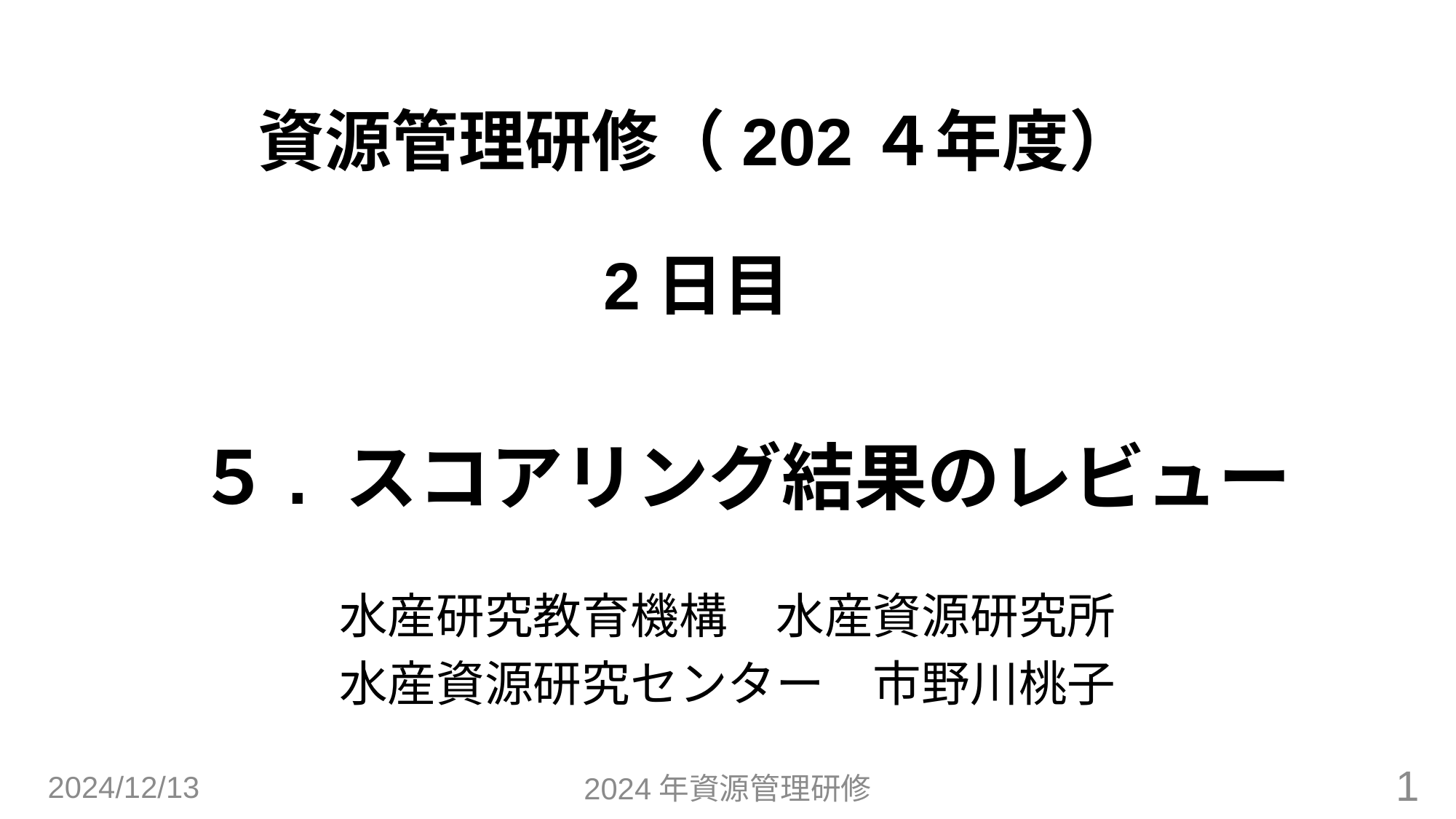

# 資源管理研修（202４年度） 2日目
５. スコアリング結果のレビュー
水産研究教育機構　水産資源研究所
水産資源研究センター　市野川桃子
1
2024/12/13
2024年資源管理研修